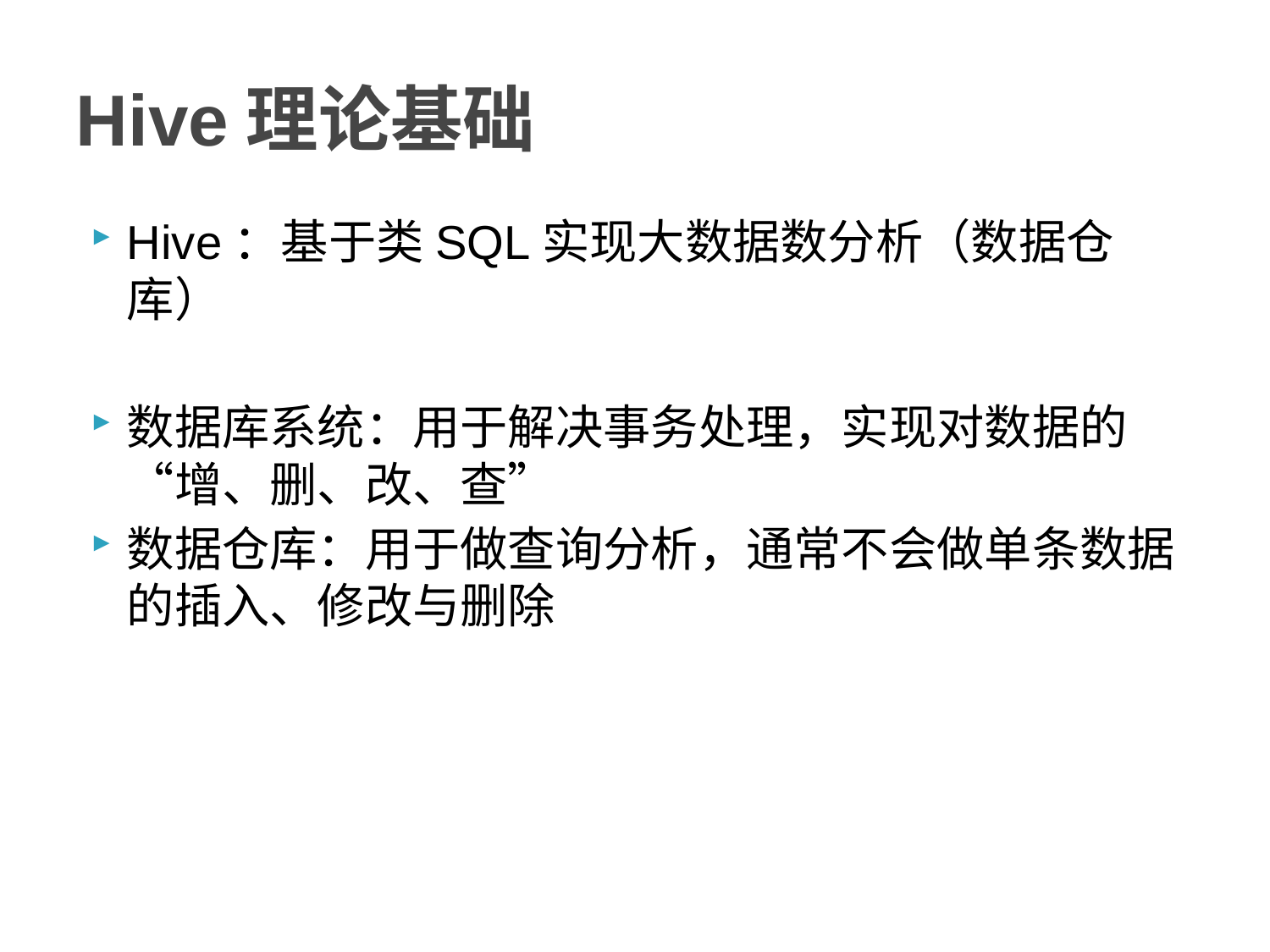

# Hive理论基础
Hive：基于类SQL实现大数据数分析（数据仓库）

数据库系统：用于解决事务处理，实现对数据的“增、删、改、查”
数据仓库：用于做查询分析，通常不会做单条数据的插入、修改与删除